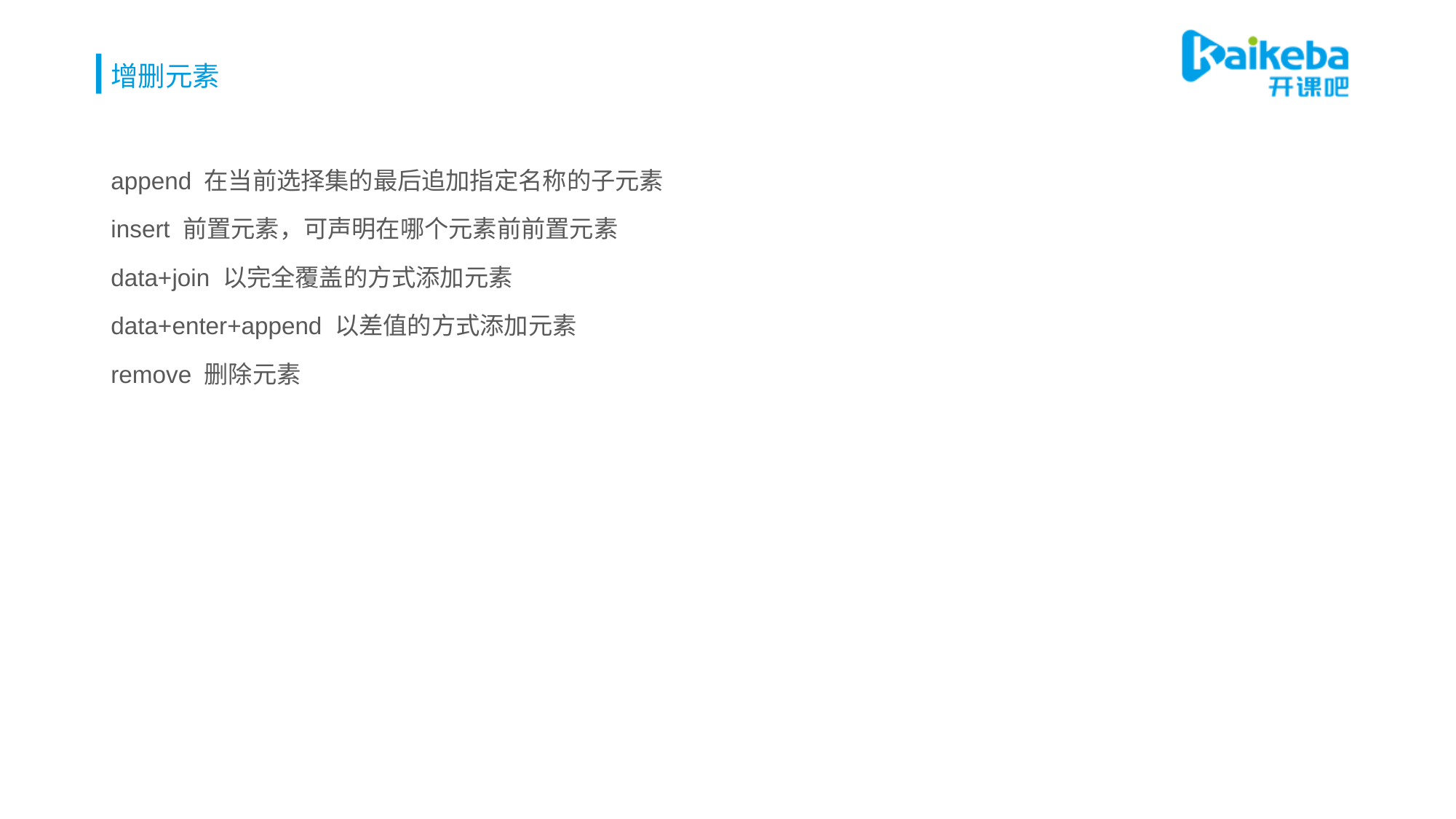

# 增删元素
append 在当前选择集的最后追加指定名称的子元素
insert 前置元素，可声明在哪个元素前前置元素
data+join 以完全覆盖的方式添加元素
data+enter+append 以差值的方式添加元素
remove 删除元素